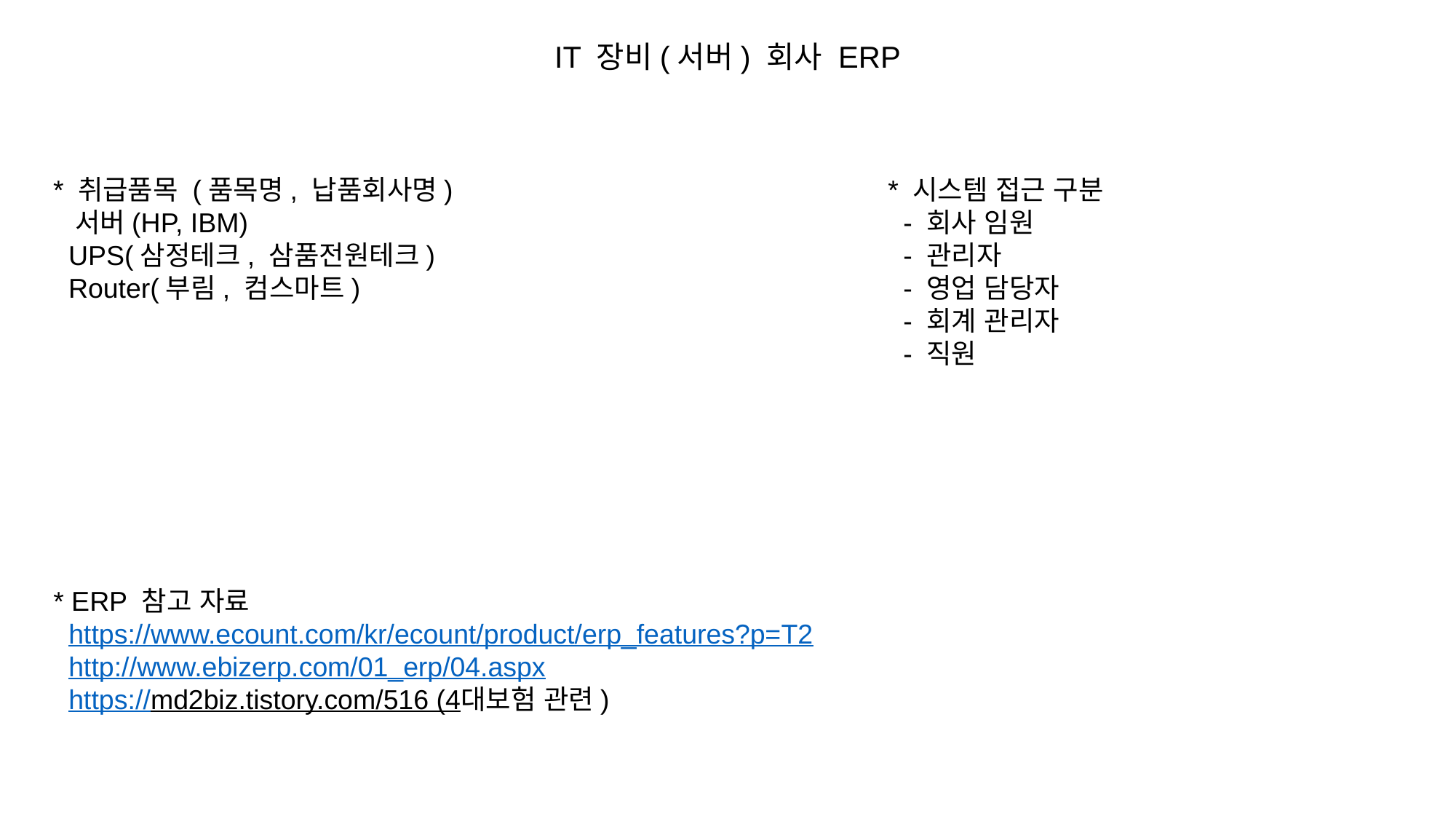

IT 장비(서버) 회사 ERP
* 취급품목 (품목명, 납품회사명)
  서버(HP, IBM)
  UPS(삼정테크, 삼품전원테크)
  Router(부림, 컴스마트)
* 시스템 접근 구분
  - 회사 임원
  - 관리자
  - 영업 담당자
  - 회계 관리자
  - 직원
* ERP 참고 자료
  https://www.ecount.com/kr/ecount/product/erp_features?p=T2
  http://www.ebizerp.com/01_erp/04.aspx
  https://md2biz.tistory.com/516 (4대보험 관련)